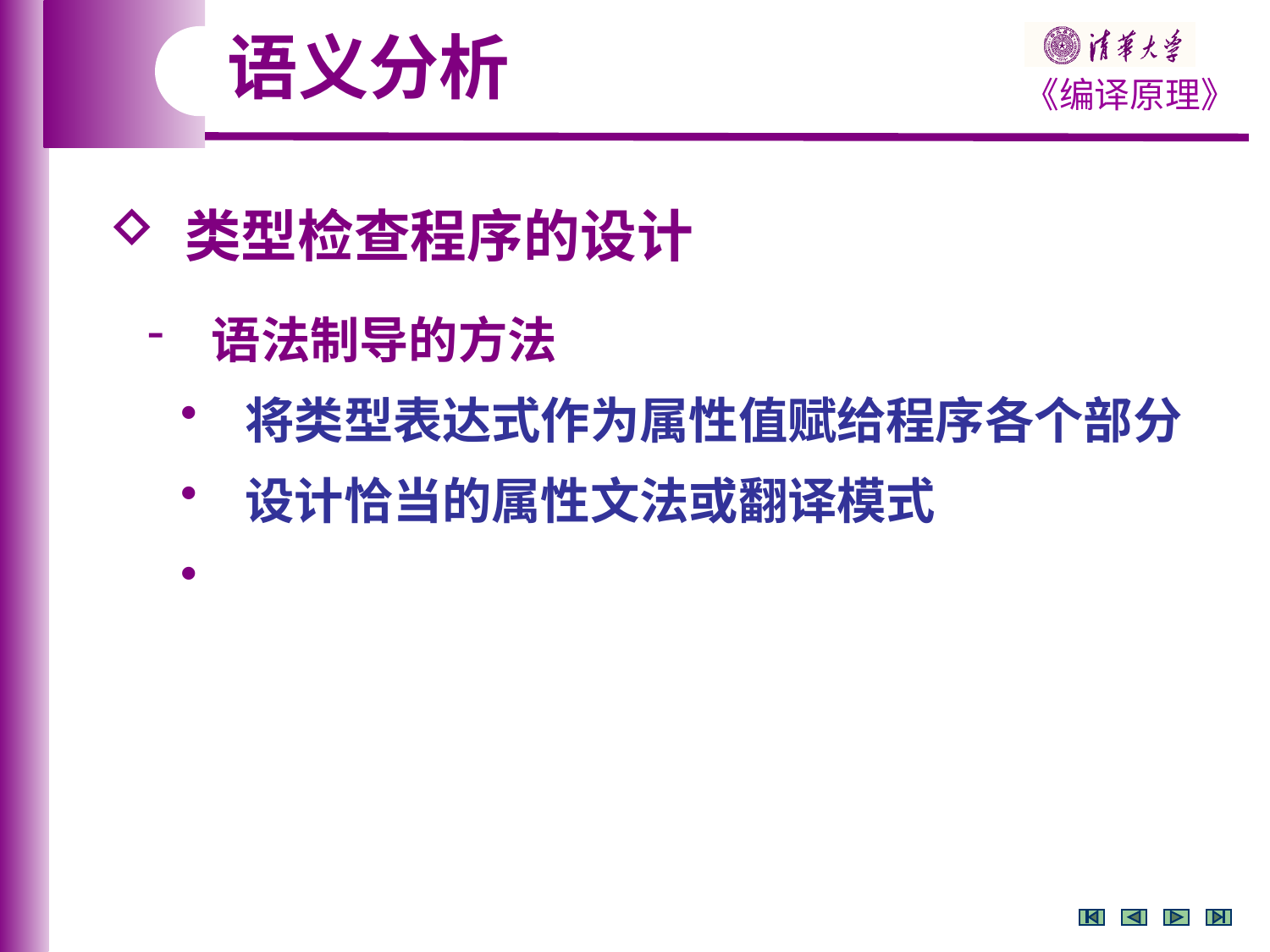

语义分析
 类型检查程序的设计
  语法制导的方法

  将类型表达式作为属性值赋给程序各个部分

  设计恰当的属性文法或翻译模式